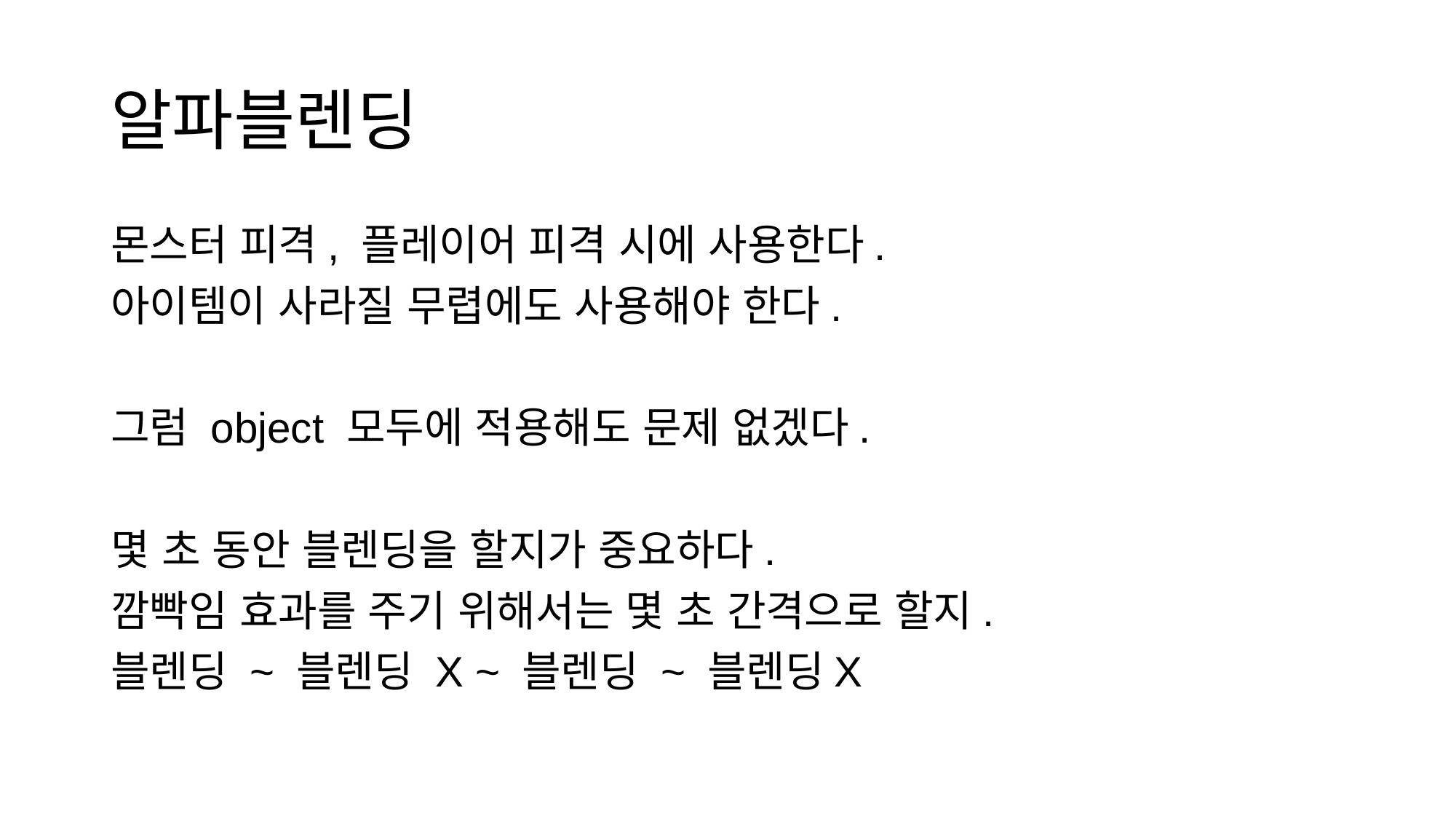

# 알파블렌딩
몬스터 피격, 플레이어 피격 시에 사용한다.
아이템이 사라질 무렵에도 사용해야 한다.

그럼 object 모두에 적용해도 문제 없겠다.

몇 초 동안 블렌딩을 할지가 중요하다.
깜빡임 효과를 주기 위해서는 몇 초 간격으로 할지.
블렌딩 ~ 블렌딩 X ~ 블렌딩 ~ 블렌딩X